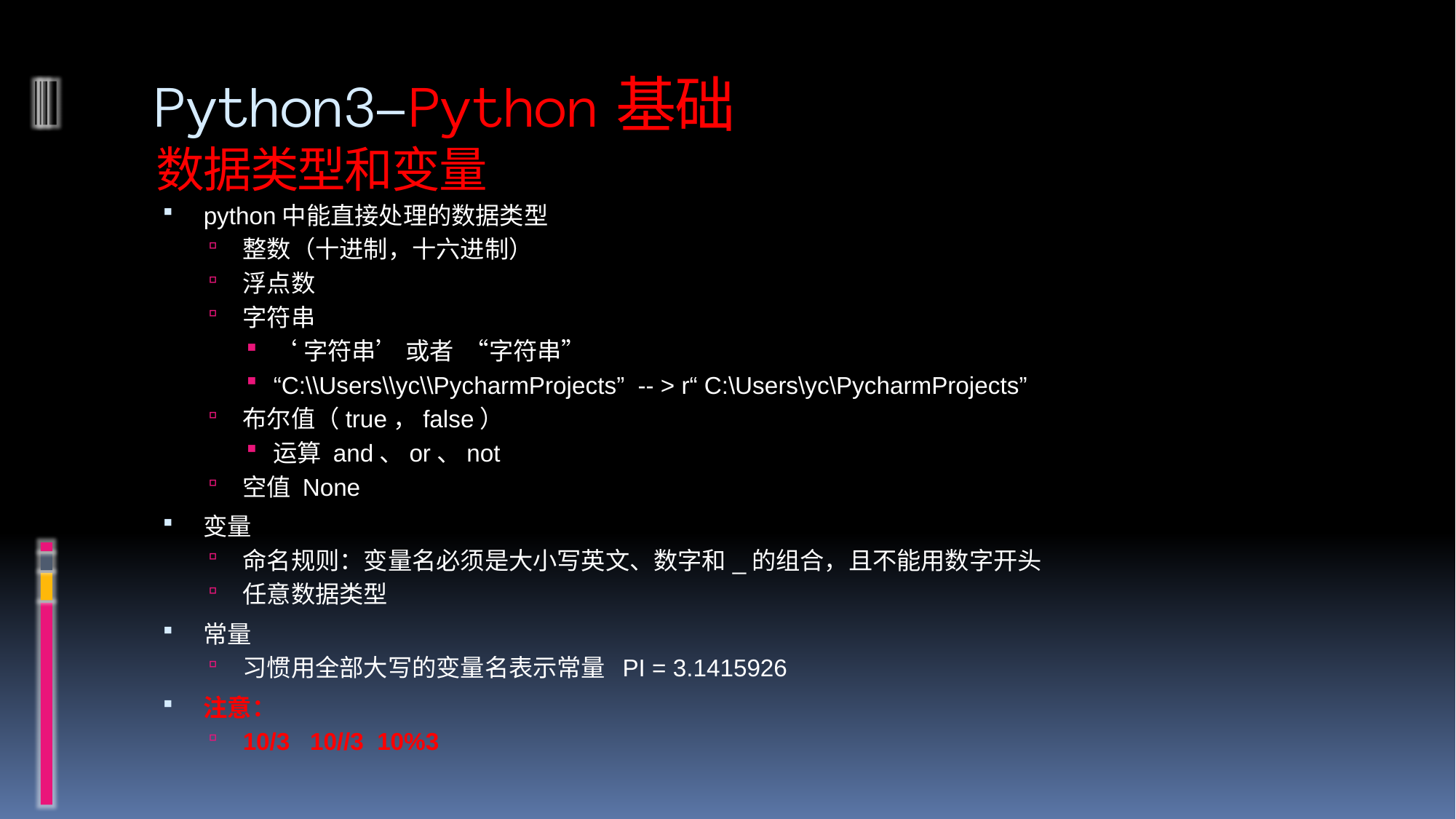

# Python3-Python基础 数据类型和变量
python中能直接处理的数据类型
整数（十进制，十六进制）
浮点数
字符串
‘字符串’ 或者  “字符串”
“C:\\Users\\yc\\PycharmProjects”  -- > r“ C:\Users\yc\PycharmProjects”
布尔值（true，false）
运算 and、or、not
空值 None
变量
命名规则：变量名必须是大小写英文、数字和_的组合，且不能用数字开头
任意数据类型
常量
习惯用全部大写的变量名表示常量  PI = 3.1415926
注意：
10/3   10//3  10%3